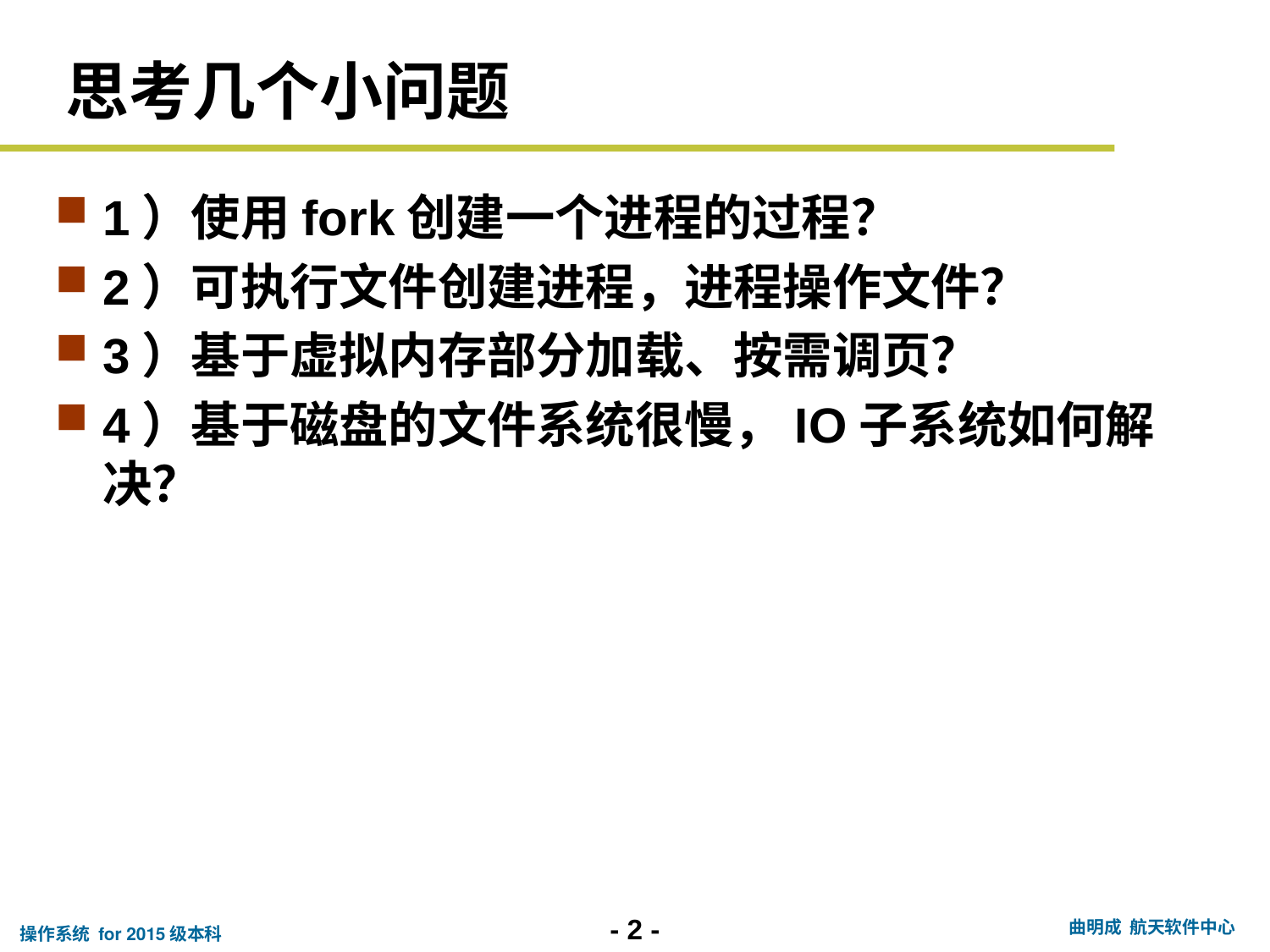

# 思考几个小问题
1）使用fork创建一个进程的过程？
2）可执行文件创建进程，进程操作文件？
3）基于虚拟内存部分加载、按需调页？
4）基于磁盘的文件系统很慢，IO子系统如何解决？